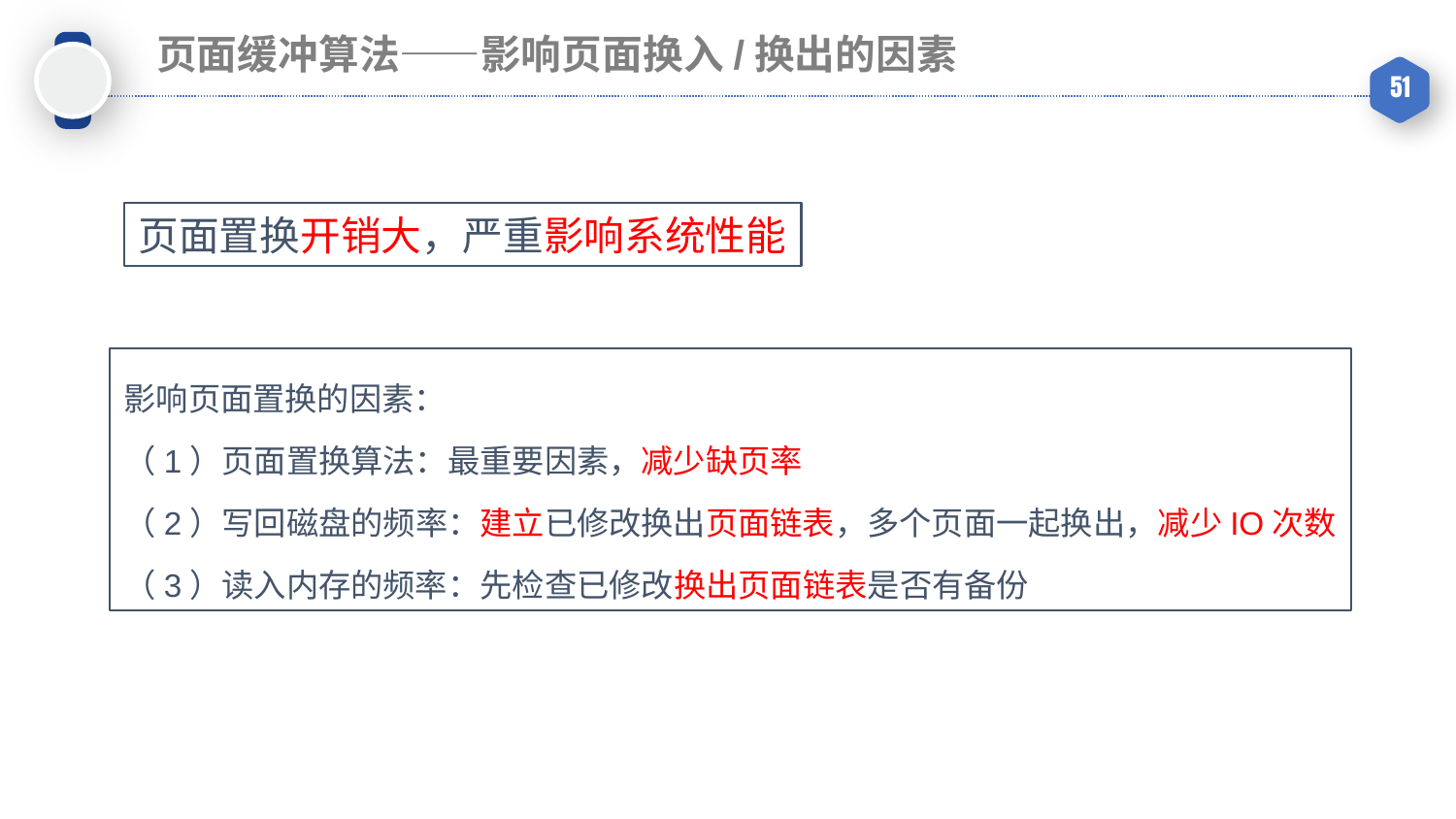

页面缓冲算法——影响页面换入/换出的因素
页面置换开销大，严重影响系统性能
影响页面置换的因素：
（1）页面置换算法：最重要因素，减少缺页率
（2）写回磁盘的频率：建立已修改换出页面链表，多个页面一起换出，减少IO次数
（3）读入内存的频率：先检查已修改换出页面链表是否有备份